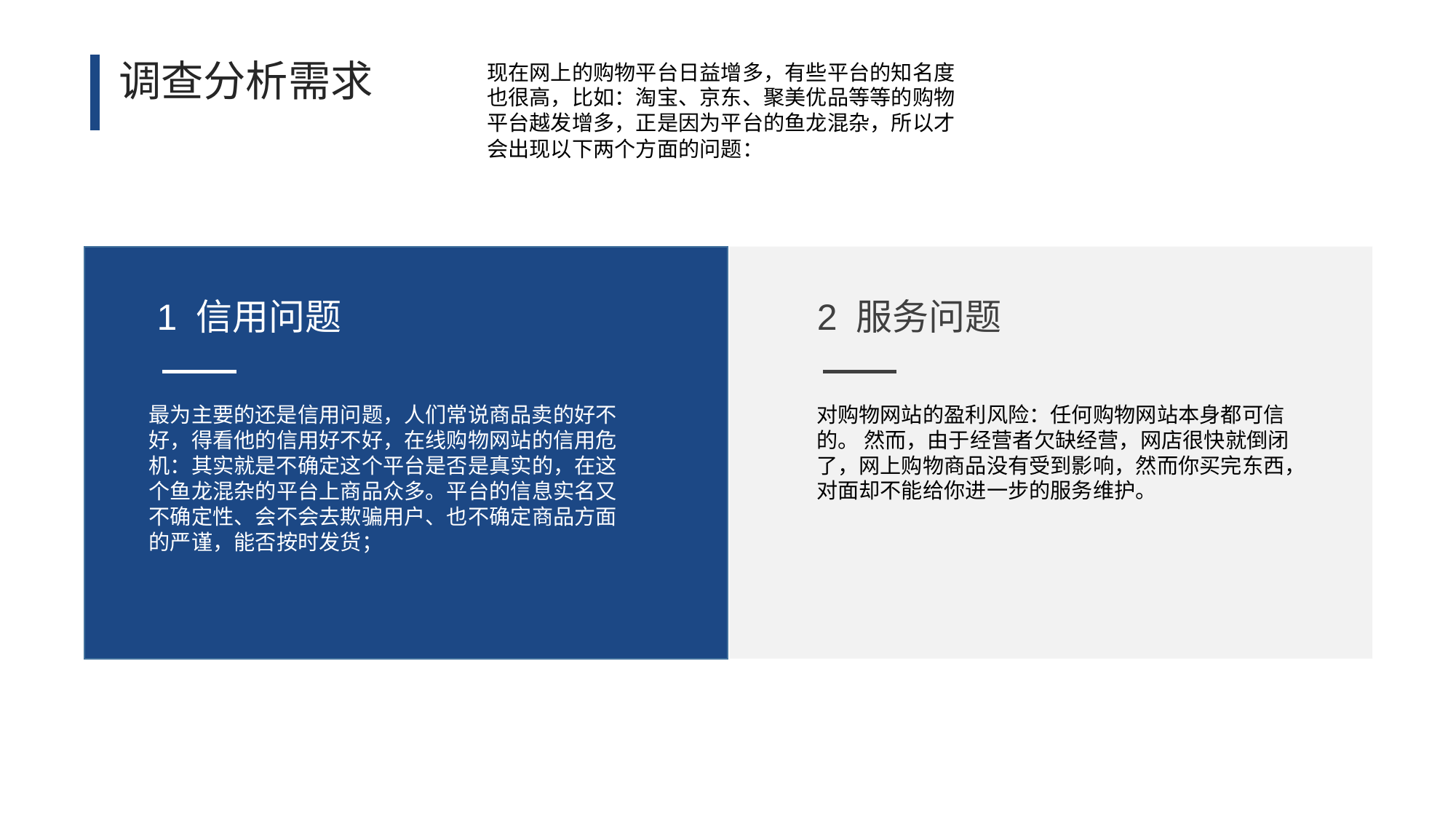

调查分析需求
现在网上的购物平台日益增多，有些平台的知名度也很高，比如：淘宝、京东、聚美优品等等的购物平台越发增多，正是因为平台的鱼龙混杂，所以才会出现以下两个方面的问题：

1 信用问题
2 服务问题
对购物网站的盈利风险：任何购物网站本身都可信的。 然而，由于经营者欠缺经营，网店很快就倒闭了，网上购物商品没有受到影响，然而你买完东西，对面却不能给你进一步的服务维护。

最为主要的还是信用问题，人们常说商品卖的好不好，得看他的信用好不好，在线购物网站的信用危机：其实就是不确定这个平台是否是真实的，在这个鱼龙混杂的平台上商品众多。平台的信息实名又不确定性、会不会去欺骗用户、也不确定商品方面的严谨，能否按时发货；